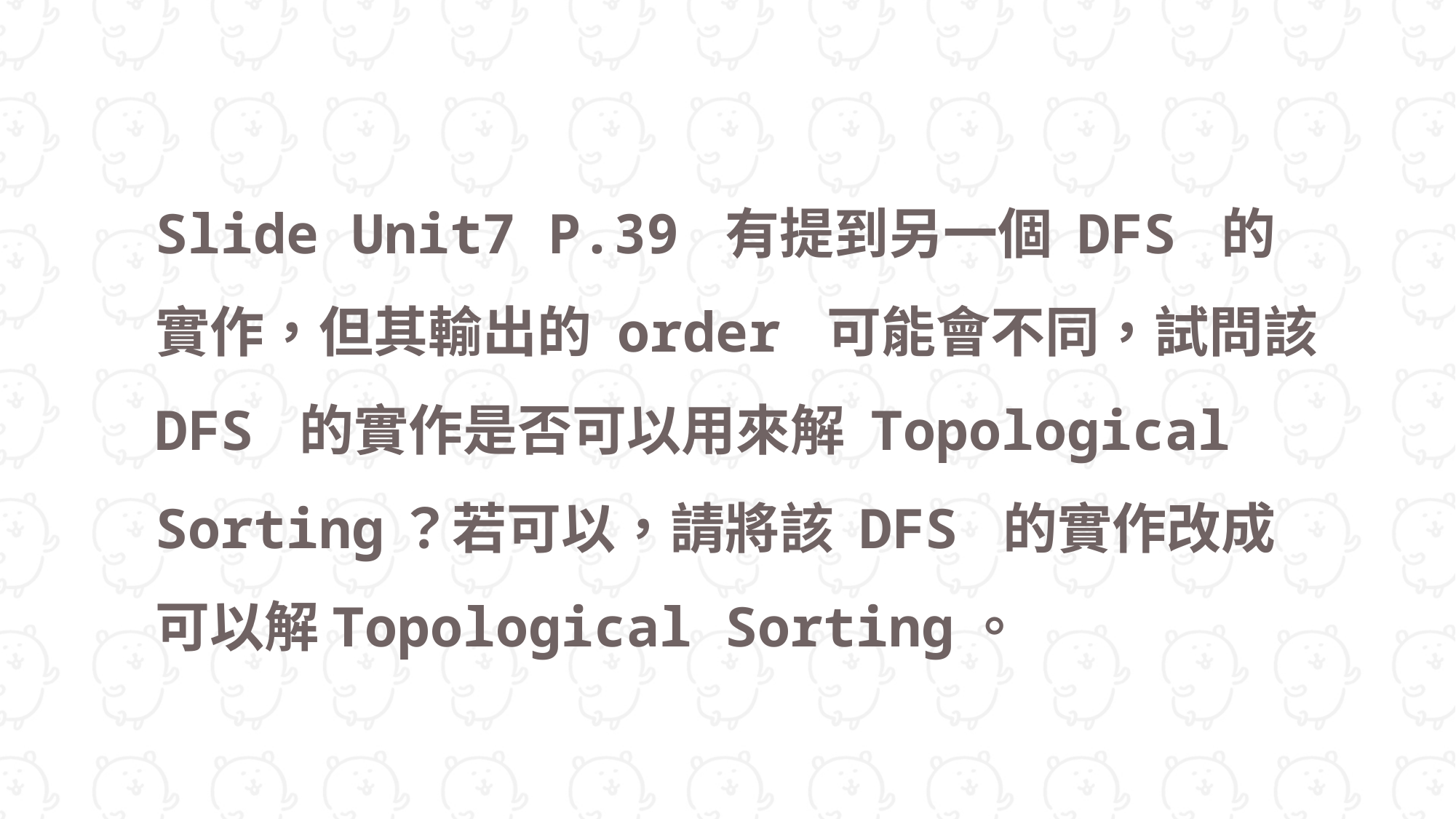

Slide Unit7 P.39 有提到另一個 DFS 的實作，但其輸出的 order 可能會不同，試問該 DFS 的實作是否可以用來解 Topological Sorting？若可以，請將該 DFS 的實作改成可以解Topological Sorting。